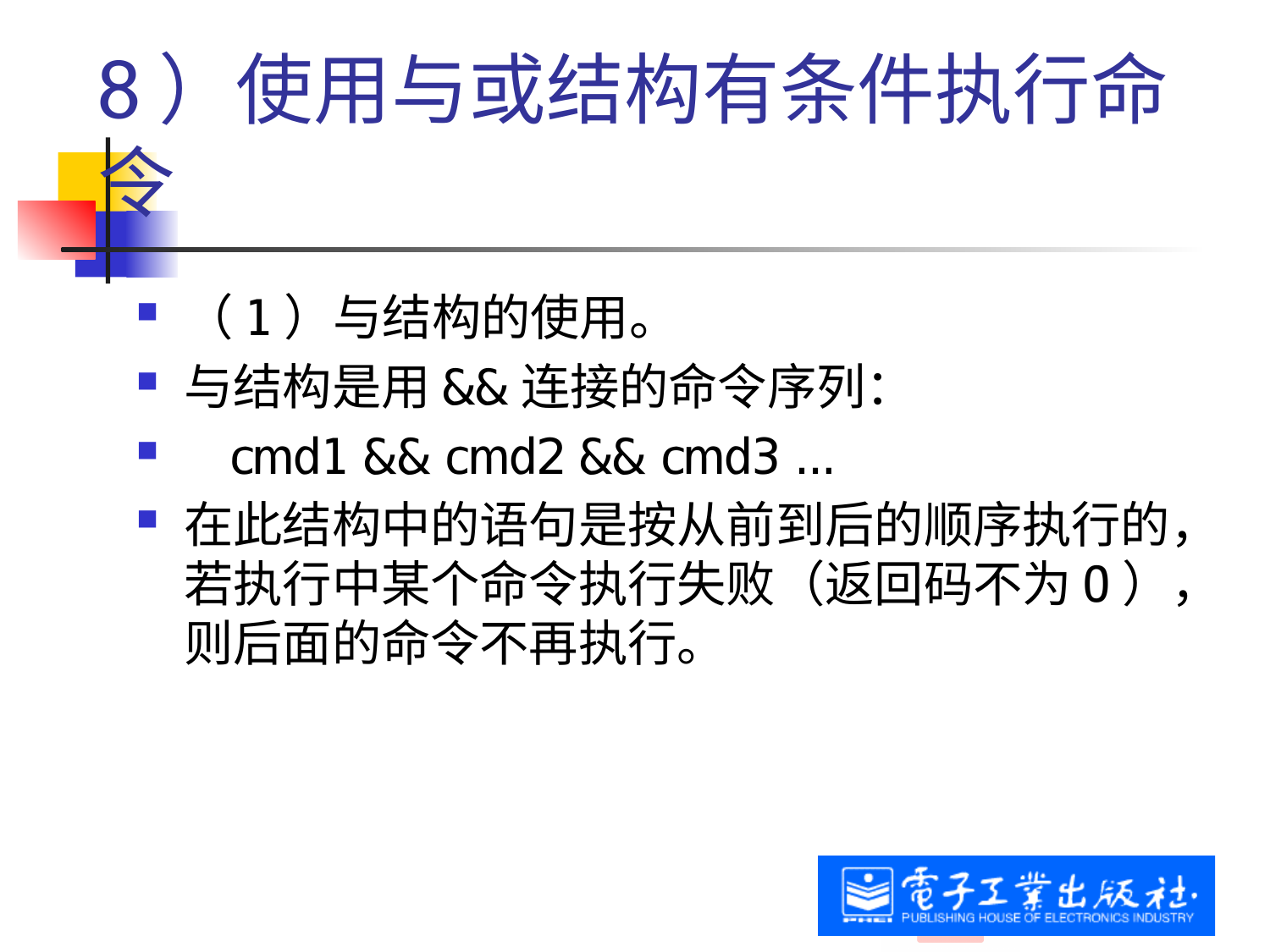

# 8）使用与或结构有条件执行命令
（1）与结构的使用。
与结构是用&&连接的命令序列：
   cmd1 && cmd2 && cmd3 …
在此结构中的语句是按从前到后的顺序执行的，若执行中某个命令执行失败（返回码不为0），则后面的命令不再执行。